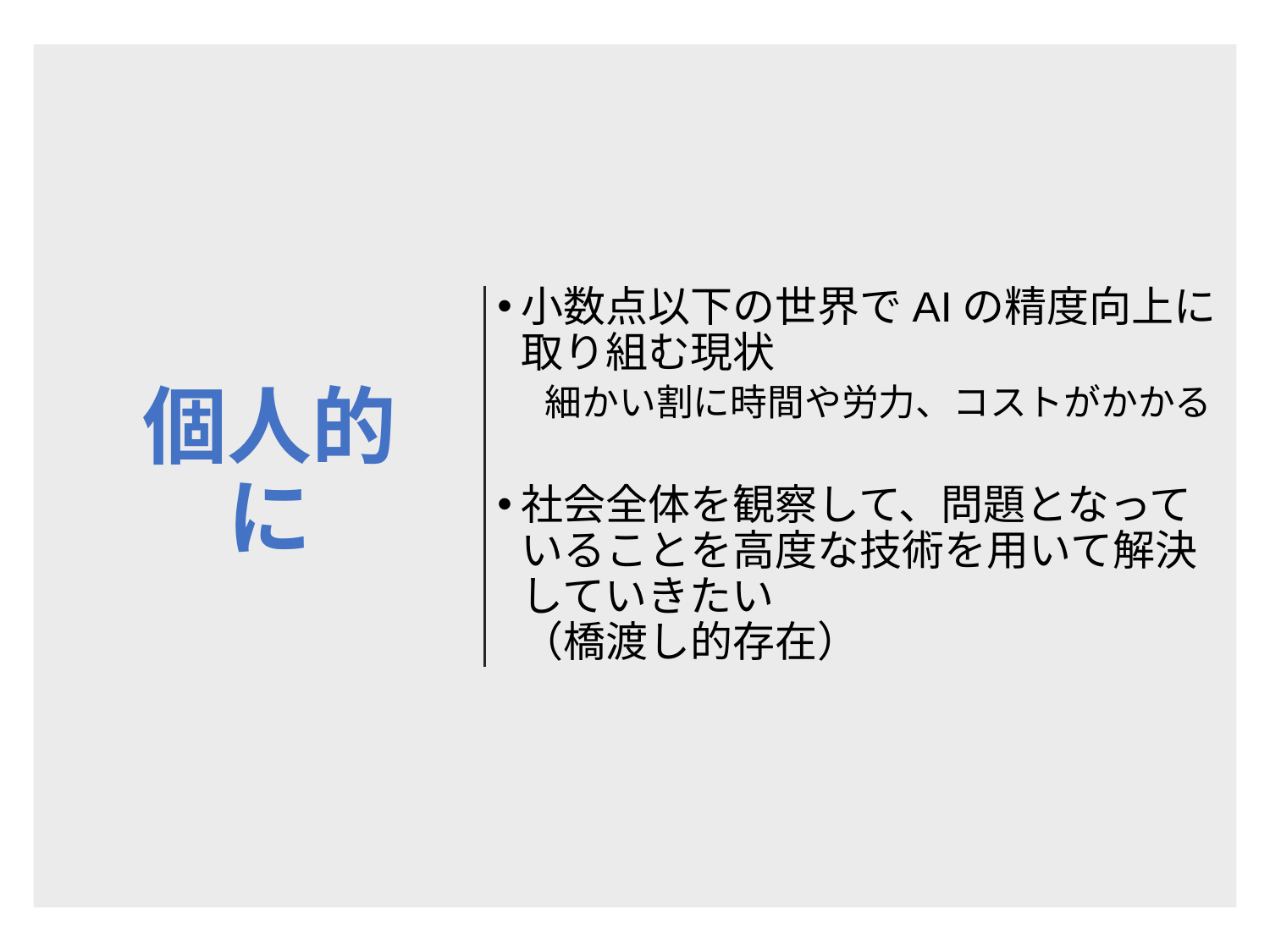

# 個人的に
小数点以下の世界でAIの精度向上に取り組む現状
細かい割に時間や労力、コストがかかる

社会全体を観察して、問題となっていることを高度な技術を用いて解決していきたい
（橋渡し的存在）